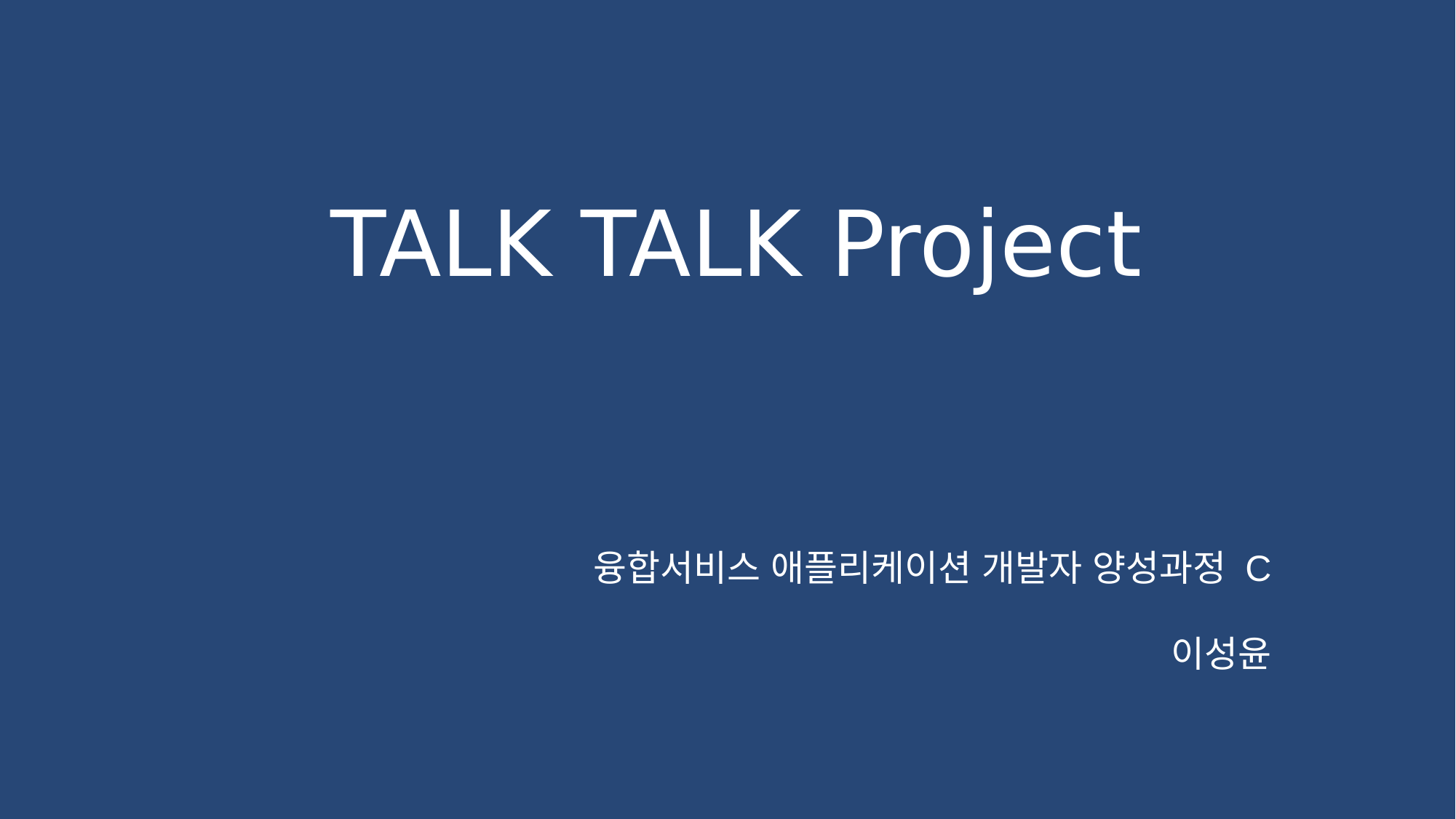

# TALK TALK Project
융합서비스 애플리케이션 개발자 양성과정 C

이성윤